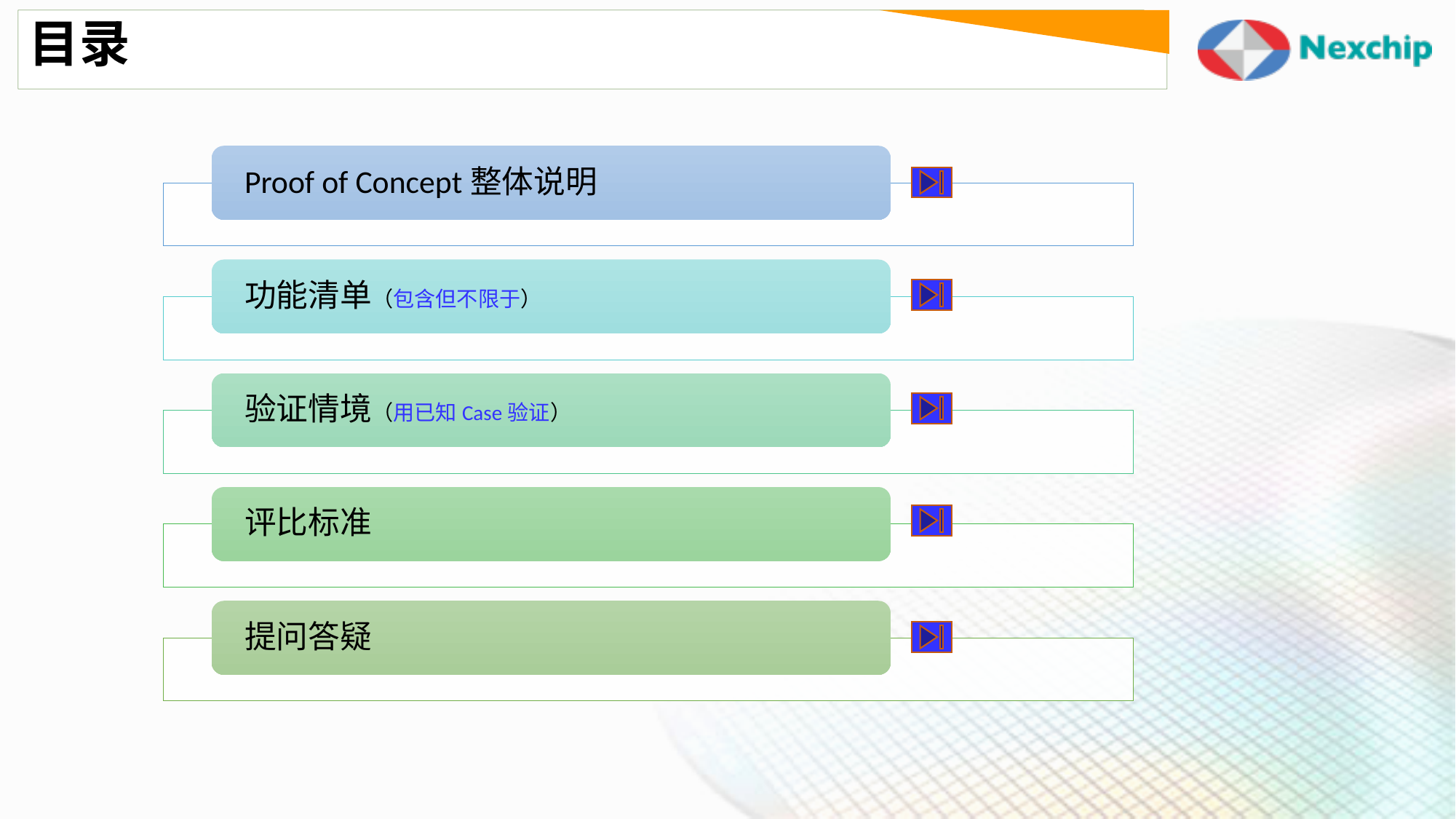

# 目录
Proof of Concept整体说明
功能清单（包含但不限于）
验证情境（用已知Case验证）
评比标准
提问答疑